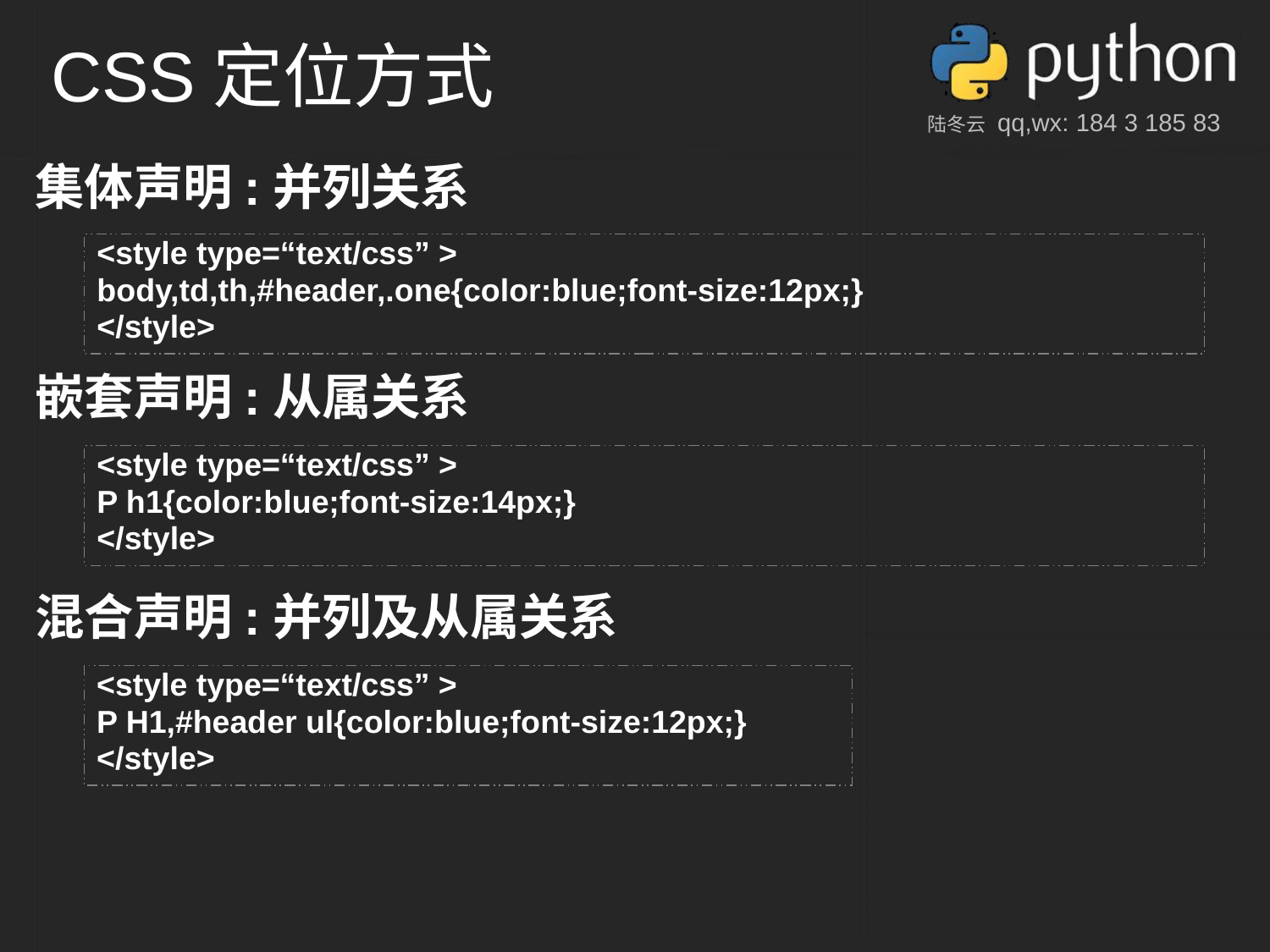

CSS定位方式
集体声明:并列关系

<style type=“text/css” >
body,td,th,#header,.one{color:blue;font-size:12px;}
</style>
嵌套声明:从属关系

<style type=“text/css” >
P h1{color:blue;font-size:14px;}
</style>
混合声明:并列及从属关系

<style type=“text/css” >
P H1,#header ul{color:blue;font-size:12px;}
</style>